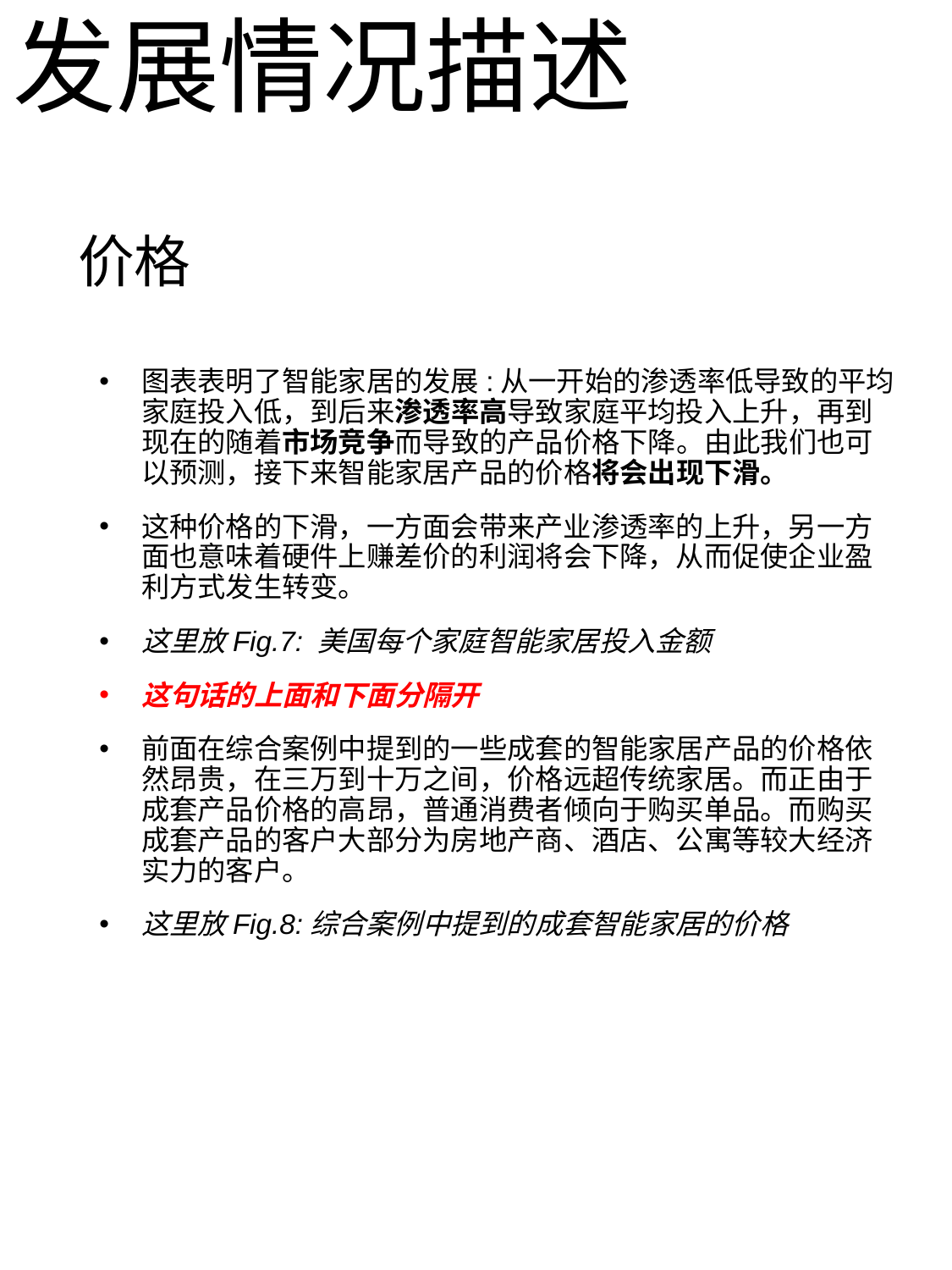

# 发展情况描述
价格
图表表明了智能家居的发展:从一开始的渗透率低导致的平均家庭投入低，到后来渗透率高导致家庭平均投入上升，再到现在的随着市场竞争而导致的产品价格下降。由此我们也可以预测，接下来智能家居产品的价格将会出现下滑。
这种价格的下滑，一方面会带来产业渗透率的上升，另一方面也意味着硬件上赚差价的利润将会下降，从而促使企业盈利方式发生转变。
这里放Fig.7: 美国每个家庭智能家居投入金额
这句话的上面和下面分隔开
前面在综合案例中提到的一些成套的智能家居产品的价格依然昂贵，在三万到十万之间，价格远超传统家居。而正由于成套产品价格的高昂，普通消费者倾向于购买单品。而购买成套产品的客户大部分为房地产商、酒店、公寓等较大经济实力的客户。
这里放Fig.8:综合案例中提到的成套智能家居的价格